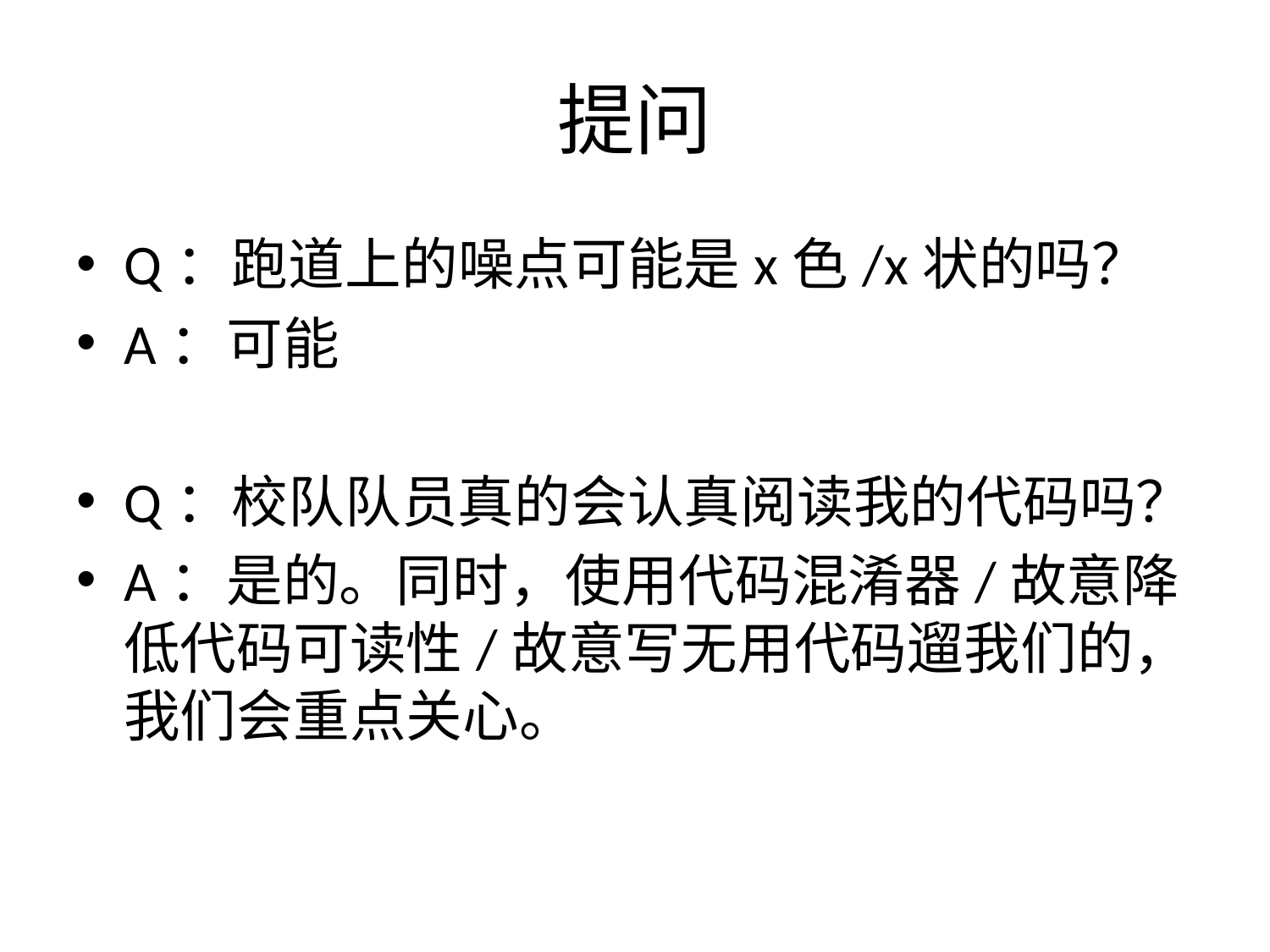

# 提问
Q：跑道上的噪点可能是x色/x状的吗？
A：可能

Q：校队队员真的会认真阅读我的代码吗？
A：是的。同时，使用代码混淆器/故意降低代码可读性/故意写无用代码遛我们的，我们会重点关心。